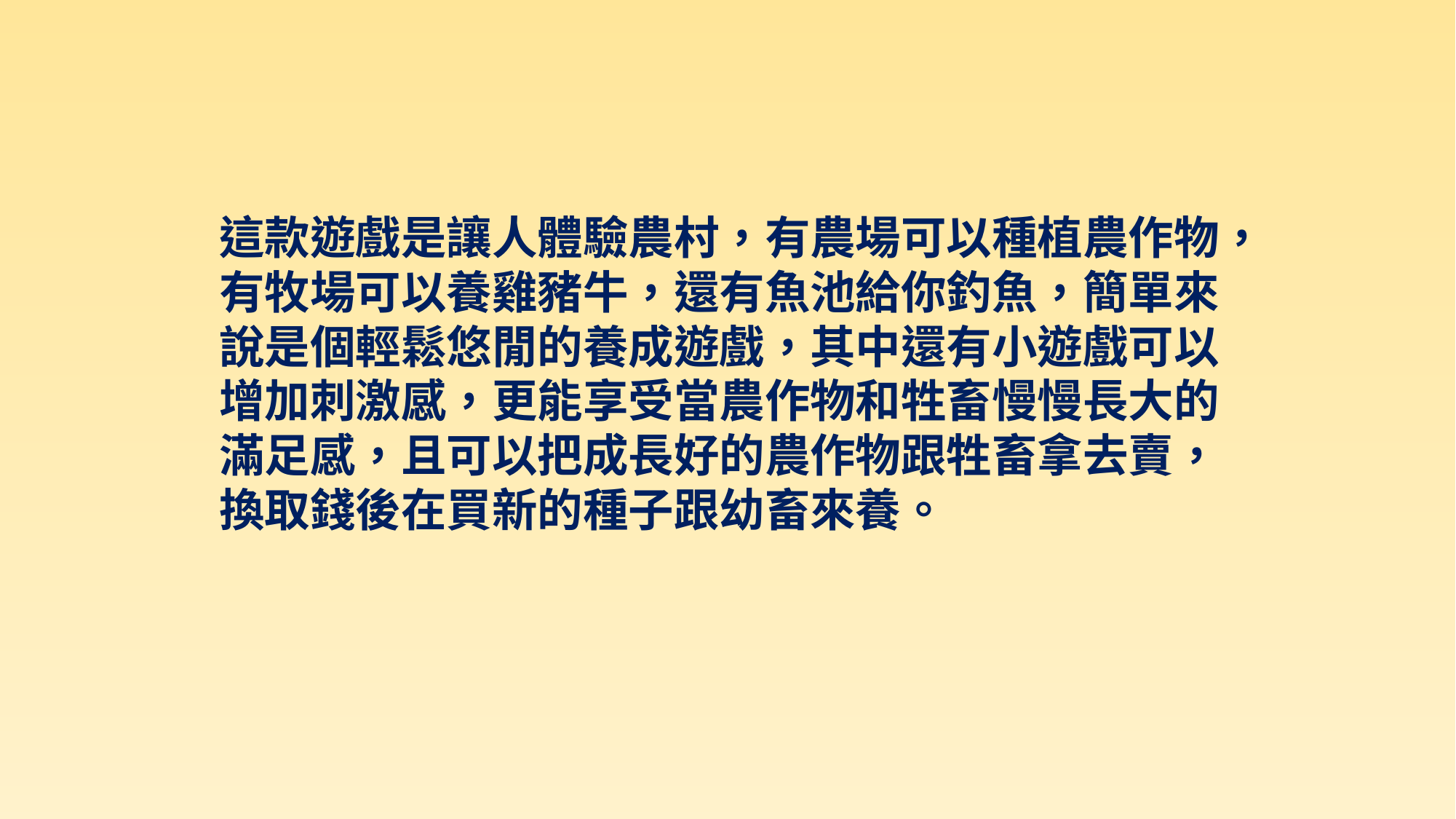

這款遊戲是讓人體驗農村，有農場可以種植農作物，有牧場可以養雞豬牛，還有魚池給你釣魚，簡單來說是個輕鬆悠閒的養成遊戲，其中還有小遊戲可以增加刺激感，更能享受當農作物和牲畜慢慢長大的滿足感，且可以把成長好的農作物跟牲畜拿去賣，換取錢後在買新的種子跟幼畜來養。